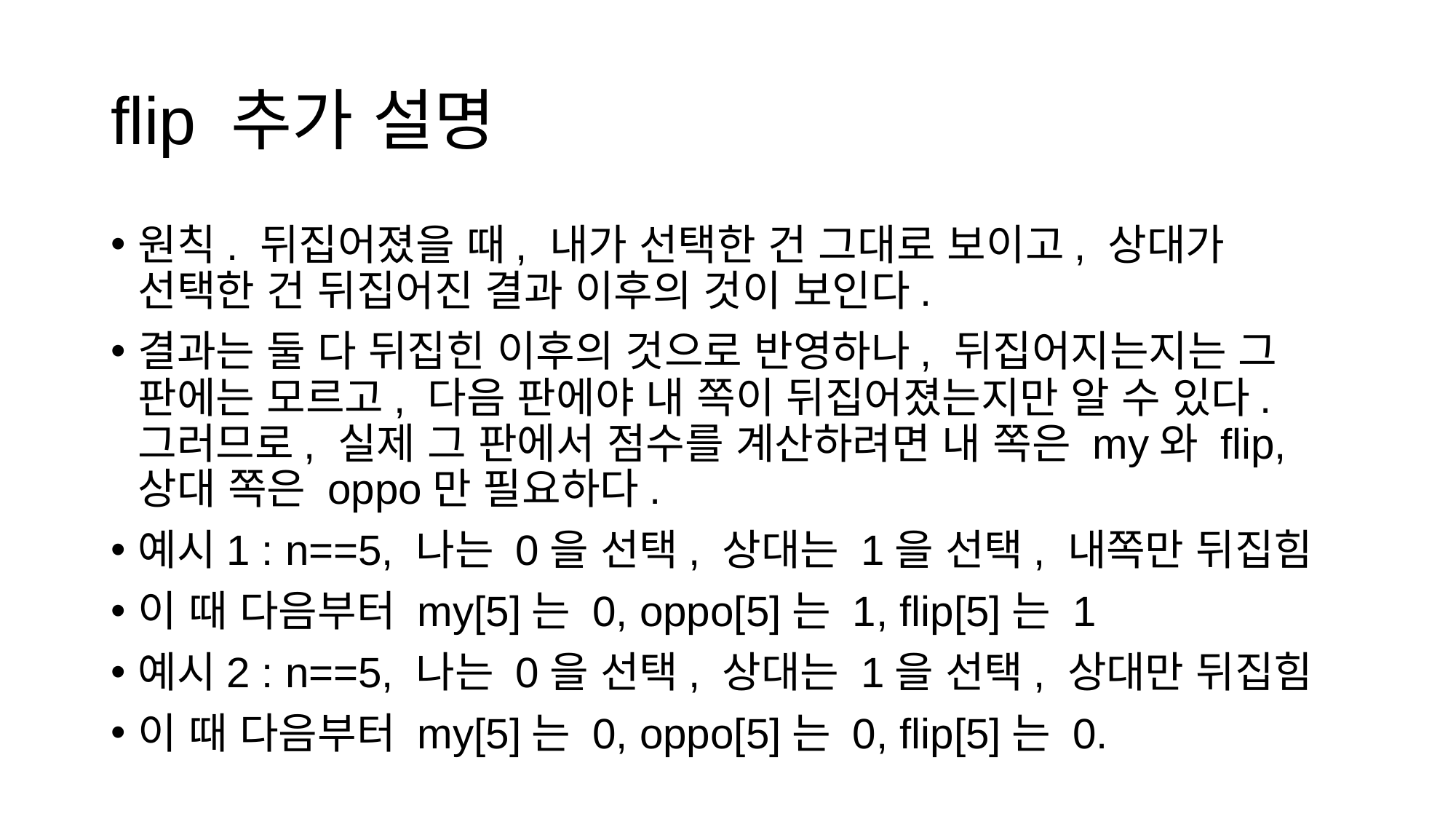

# flip 추가 설명
원칙. 뒤집어졌을 때, 내가 선택한 건 그대로 보이고, 상대가 선택한 건 뒤집어진 결과 이후의 것이 보인다.
결과는 둘 다 뒤집힌 이후의 것으로 반영하나, 뒤집어지는지는 그 판에는 모르고, 다음 판에야 내 쪽이 뒤집어졌는지만 알 수 있다. 그러므로, 실제 그 판에서 점수를 계산하려면 내 쪽은 my와 flip, 상대 쪽은 oppo만 필요하다.
예시1 : n==5, 나는 0을 선택, 상대는 1을 선택, 내쪽만 뒤집힘
이 때 다음부터 my[5]는 0, oppo[5]는 1, flip[5]는 1
예시2 : n==5, 나는 0을 선택, 상대는 1을 선택, 상대만 뒤집힘
이 때 다음부터 my[5]는 0, oppo[5]는 0, flip[5]는 0.